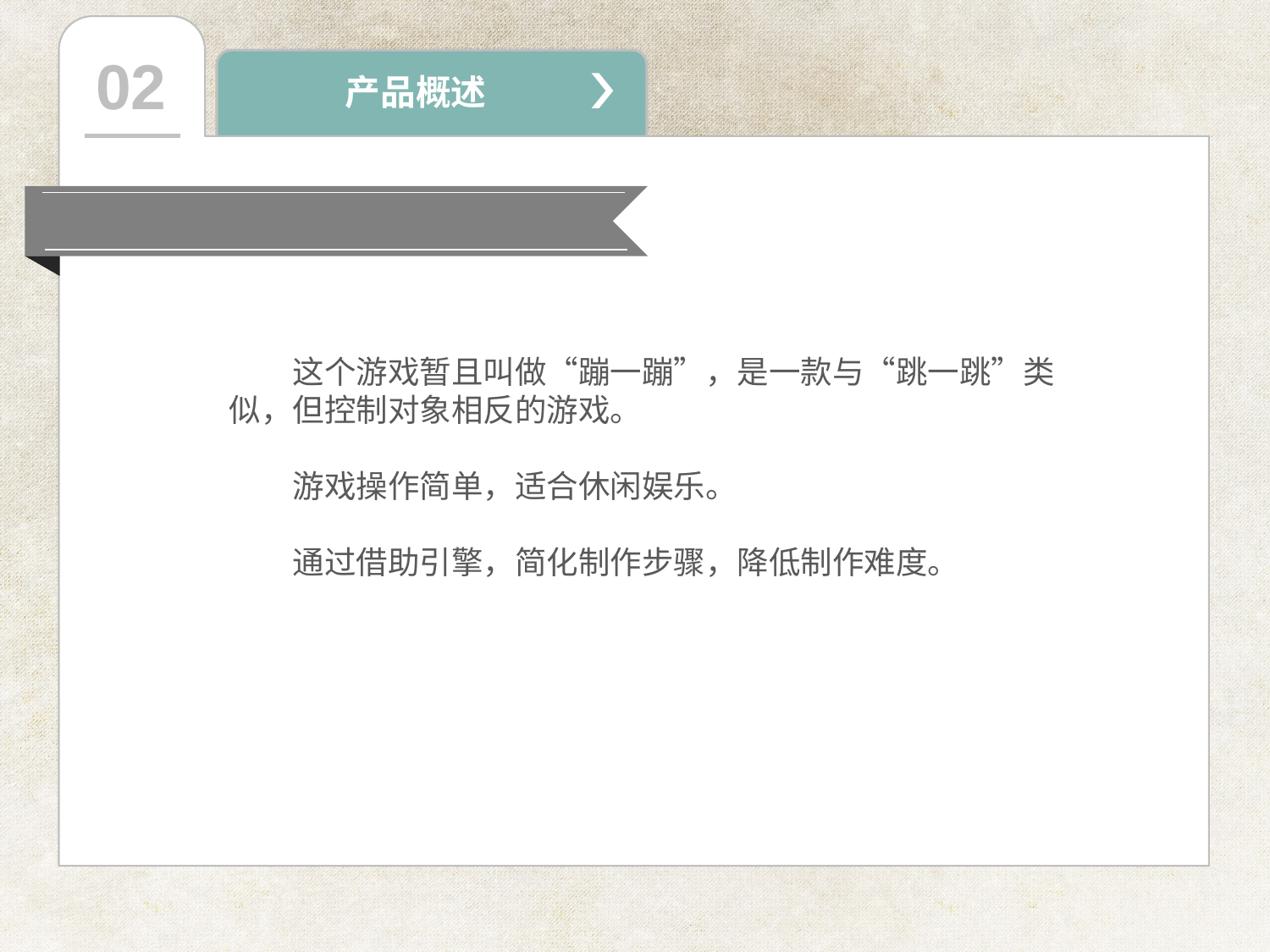

#
02

产品概述

这个游戏暂且叫做“蹦一蹦”，是一款与“跳一跳”类似，但控制对象相反的游戏。

游戏操作简单，适合休闲娱乐。

通过借助引擎，简化制作步骤，降低制作难度。